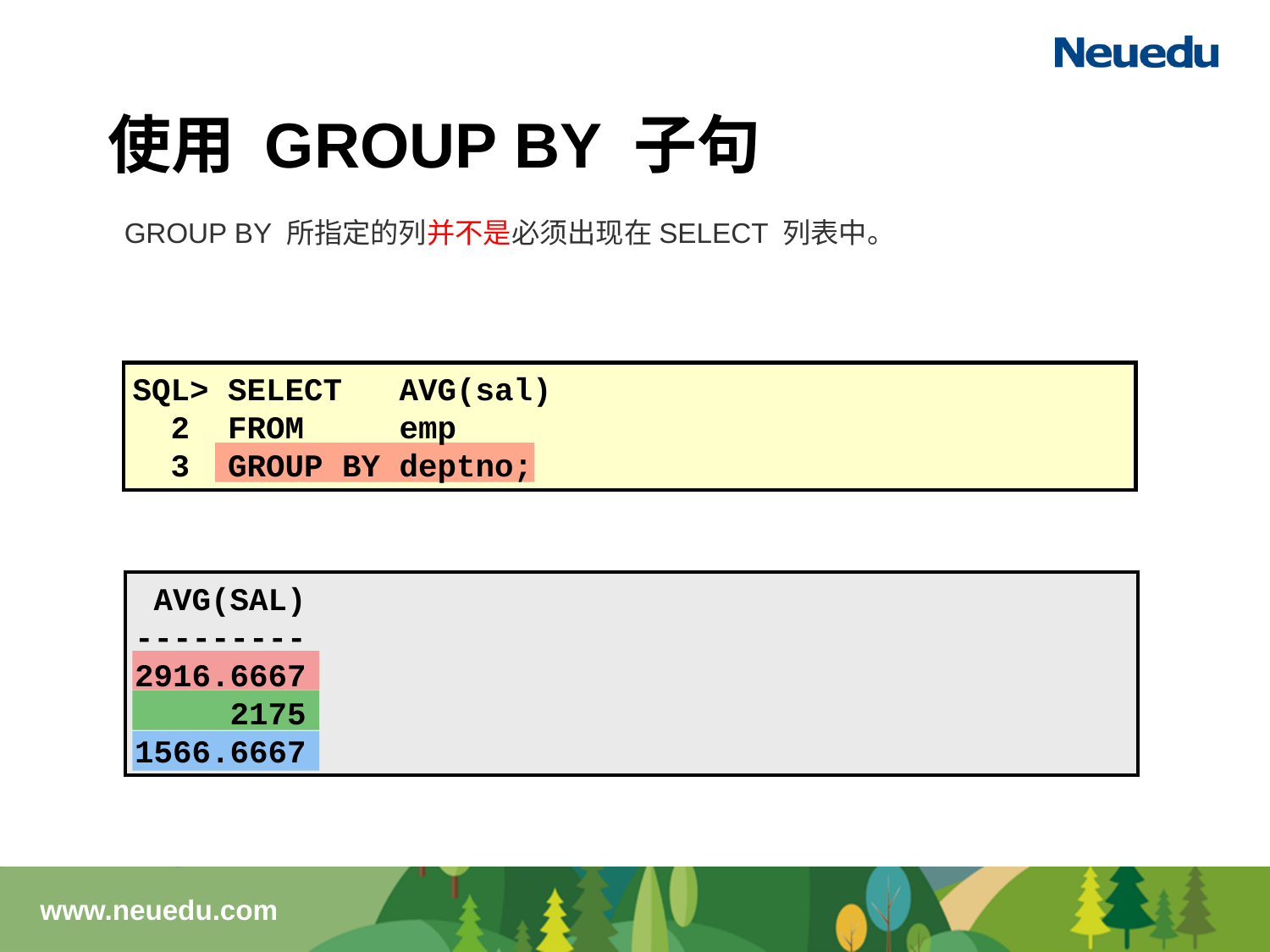

使用 GROUP BY 子句
GROUP BY 所指定的列并不是必须出现在SELECT 列表中。
SQL> SELECT   AVG(sal)
  2  FROM     emp
  3  GROUP BY deptno;

 AVG(SAL)
---------
2916.6667
     2175
1566.6667